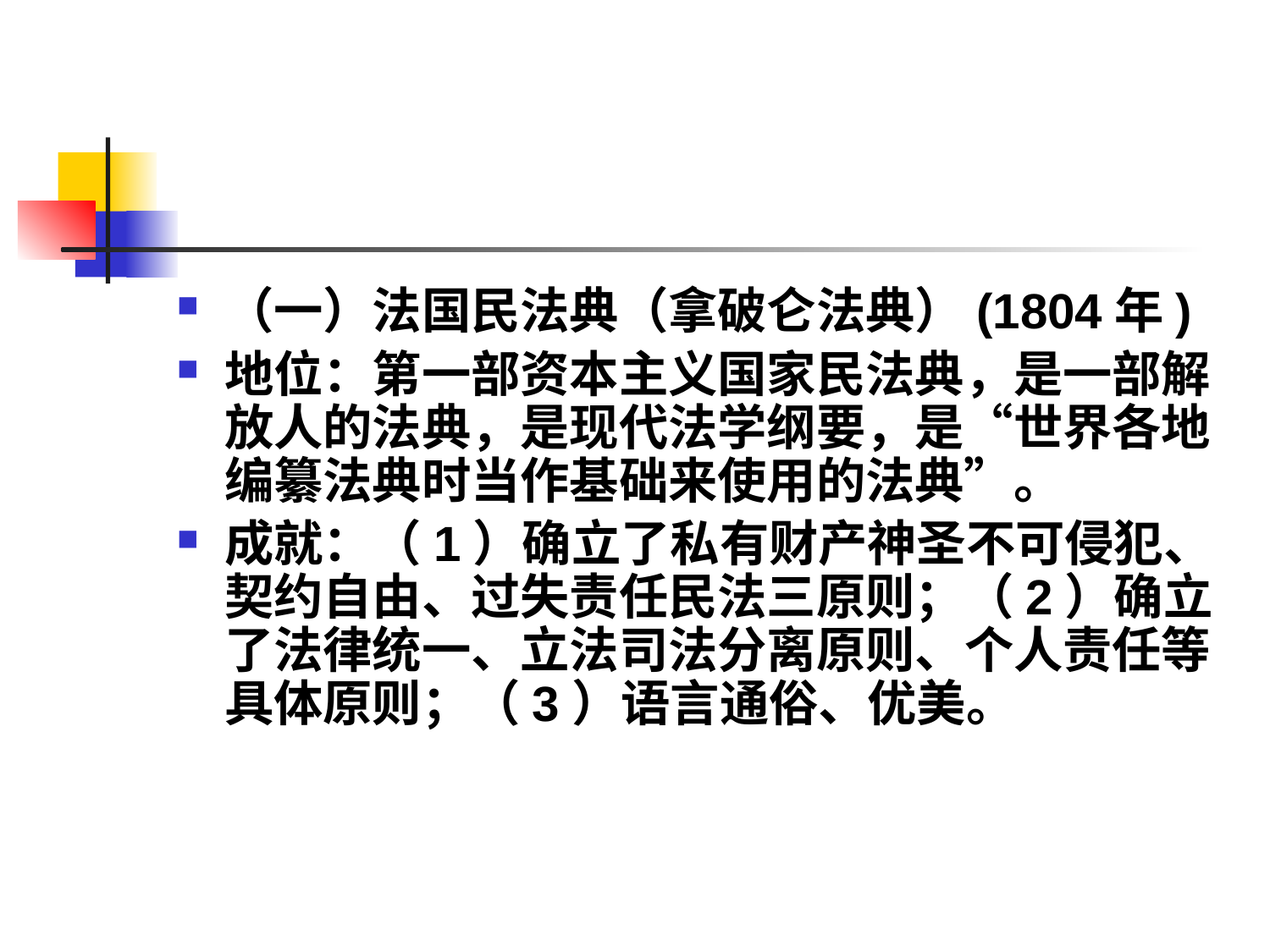

#
（一）法国民法典（拿破仑法典）(1804年)
地位：第一部资本主义国家民法典，是一部解放人的法典，是现代法学纲要，是“世界各地编纂法典时当作基础来使用的法典”。
成就：（1）确立了私有财产神圣不可侵犯、契约自由、过失责任民法三原则；（2）确立了法律统一、立法司法分离原则、个人责任等具体原则；（3）语言通俗、优美。